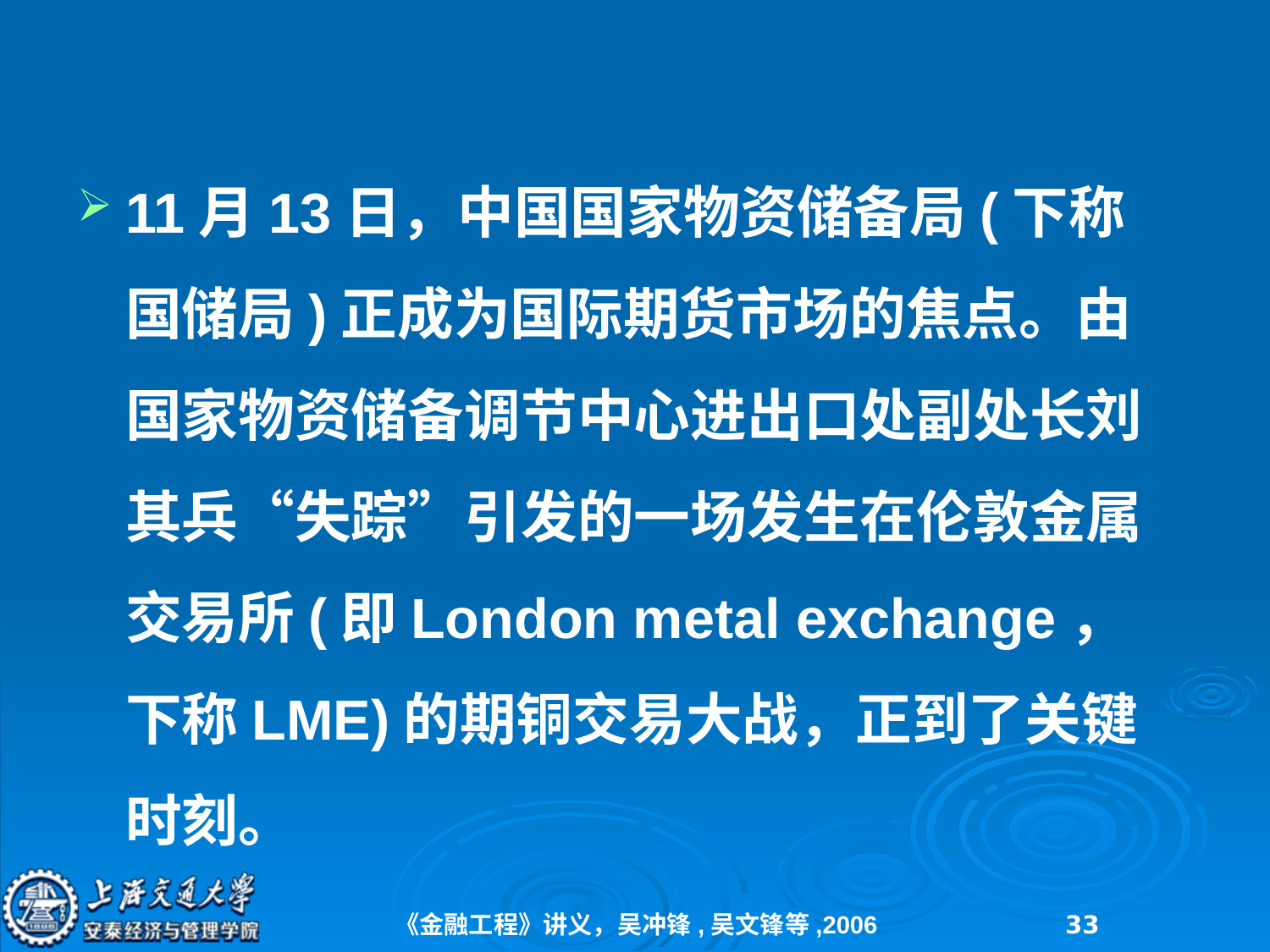

#
11月13日，中国国家物资储备局(下称国储局)正成为国际期货市场的焦点。由国家物资储备调节中心进出口处副处长刘其兵“失踪”引发的一场发生在伦敦金属交易所(即London metal exchange，下称LME)的期铜交易大战，正到了关键时刻。